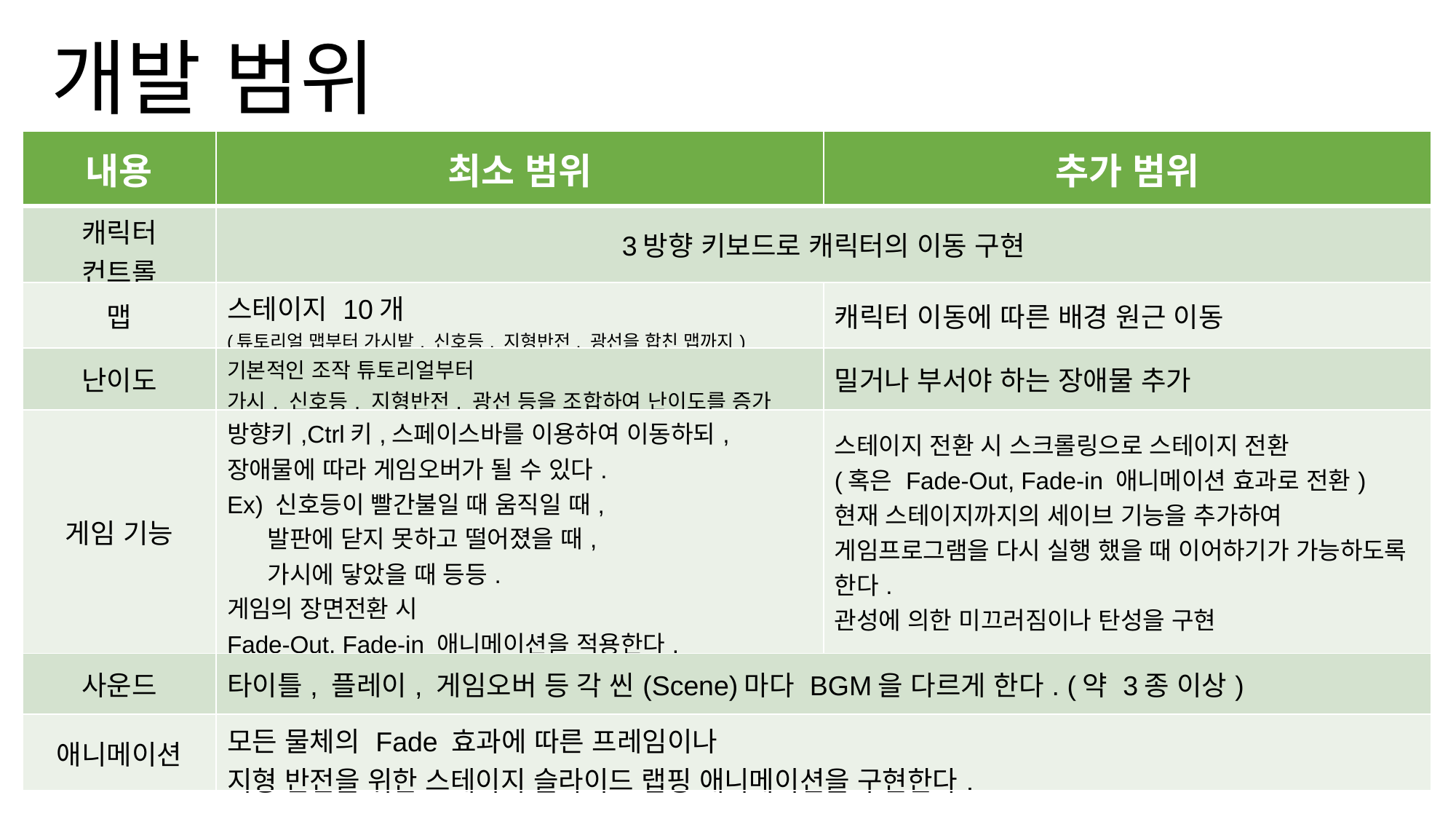

개발 범위
| 내용 | 최소 범위 | 추가 범위 |
| --- | --- | --- |
| 캐릭터 컨트롤 | 3방향 키보드로 캐릭터의 이동 구현 |  |
| 맵 | 스테이지 10개 (튜토리얼 맵부터 가시밭, 신호등, 지형반전, 광선을 합친 맵까지) | 캐릭터 이동에 따른 배경 원근 이동 |
| 난이도 | 기본적인 조작 튜토리얼부터 가시, 신호등, 지형반전, 광선 등을 조합하여 난이도를 증가 | 밀거나 부서야 하는 장애물 추가 |
| 게임 기능 | 방향키,Ctrl키,스페이스바를 이용하여 이동하되, 장애물에 따라 게임오버가 될 수 있다. Ex) 신호등이 빨간불일 때 움직일 때, 발판에 닫지 못하고 떨어졌을 때, 가시에 닿았을 때 등등. 게임의 장면전환 시 Fade-Out, Fade-in 애니메이션을 적용한다. 물체가 이동할 때 잔상(모션블러)이 남도록 한다. | 스테이지 전환 시 스크롤링으로 스테이지 전환 (혹은 Fade-Out, Fade-in 애니메이션 효과로 전환) 현재 스테이지까지의 세이브 기능을 추가하여 게임프로그램을 다시 실행 했을 때 이어하기가 가능하도록 한다. 관성에 의한 미끄러짐이나 탄성을 구현 |
| 사운드 | 타이틀, 플레이, 게임오버 등 각 씬(Scene)마다 BGM을 다르게 한다. (약 3종 이상) |  |
| 애니메이션 | 모든 물체의 Fade 효과에 따른 프레임이나 지형 반전을 위한 스테이지 슬라이드 랩핑 애니메이션을 구현한다. |  |